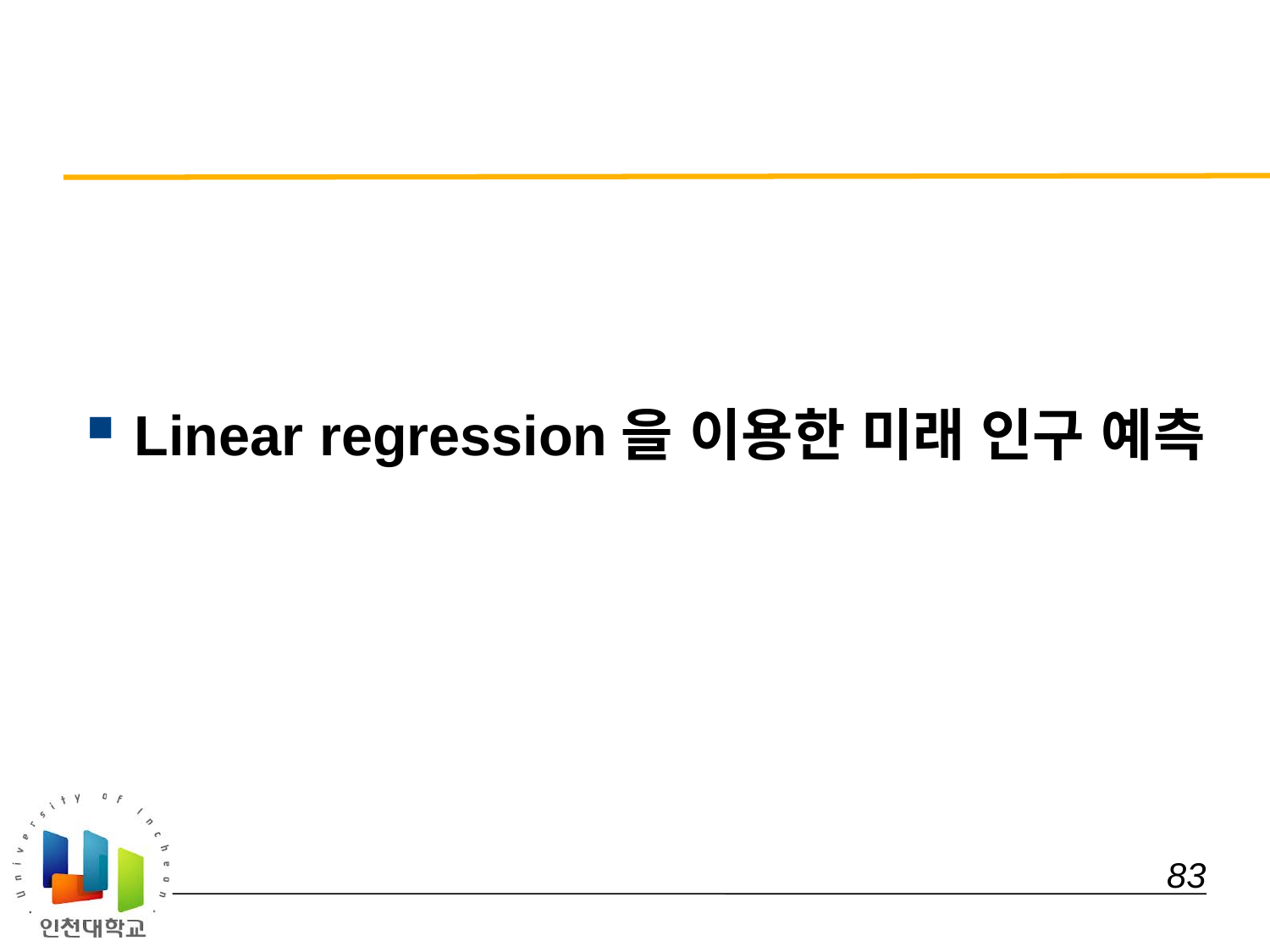

#

Linear regression을 이용한 미래 인구 예측
 83